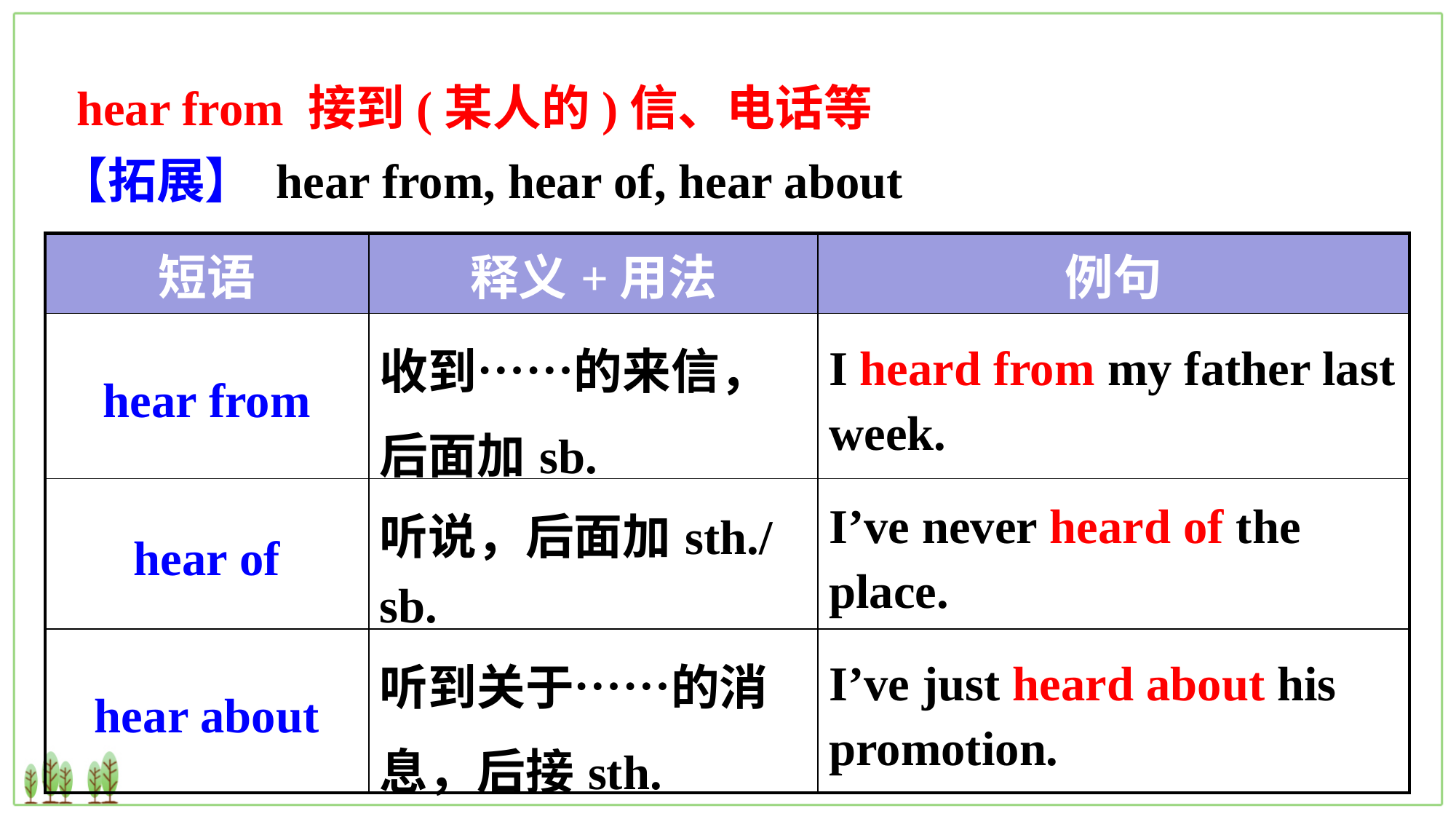

hear from 接到(某人的)信、电话等
【拓展】 hear from, hear of, hear about
| 短语 | 释义+用法 | 例句 |
| --- | --- | --- |
| hear from | 收到……的来信，后面加sb. | I heard from my father last week. |
| hear of | 听说，后面加sth./sb. | I’ve never heard of the place. |
| hear about | 听到关于……的消息，后接sth. | I’ve just heard about his promotion. |